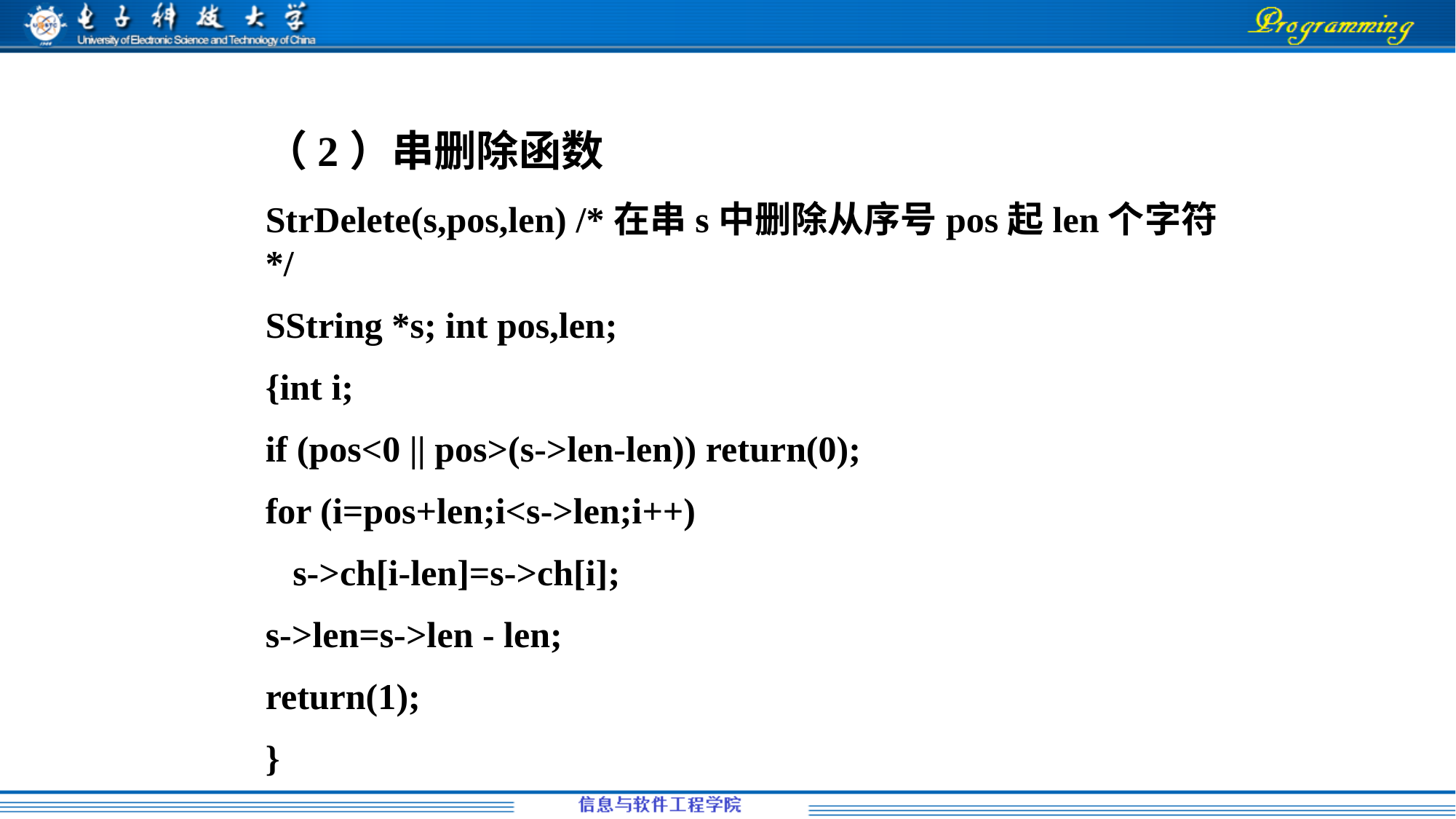

（2）串删除函数
StrDelete(s,pos,len) /*在串s中删除从序号pos起len个字符*/
SString *s; int pos,len;
{int i;
if (pos<0 || pos>(s->len-len)) return(0);
for (i=pos+len;i<s->len;i++)
   s->ch[i-len]=s->ch[i];
s->len=s->len - len;
return(1);
}